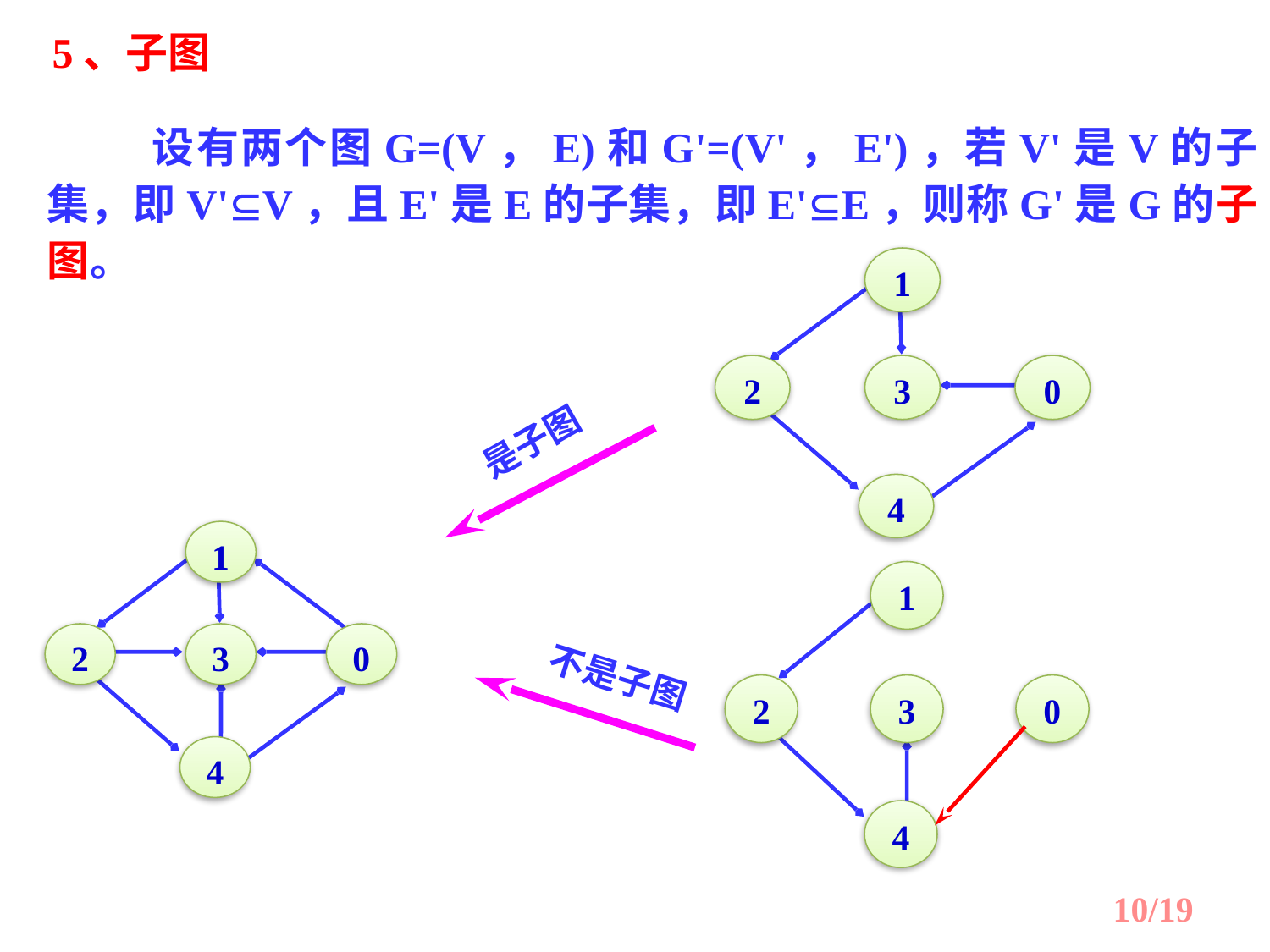

5、子图
        设有两个图G=(V，E)和G'=(V'，E')，若V'是V的子集，即V'⊆V，且E'是E的子集，即E'⊆E，则称G'是G的子图。
1

2
3
0

4
是子图

1

2
3
0

4
1

2
3
0

4
不是子图

10/19